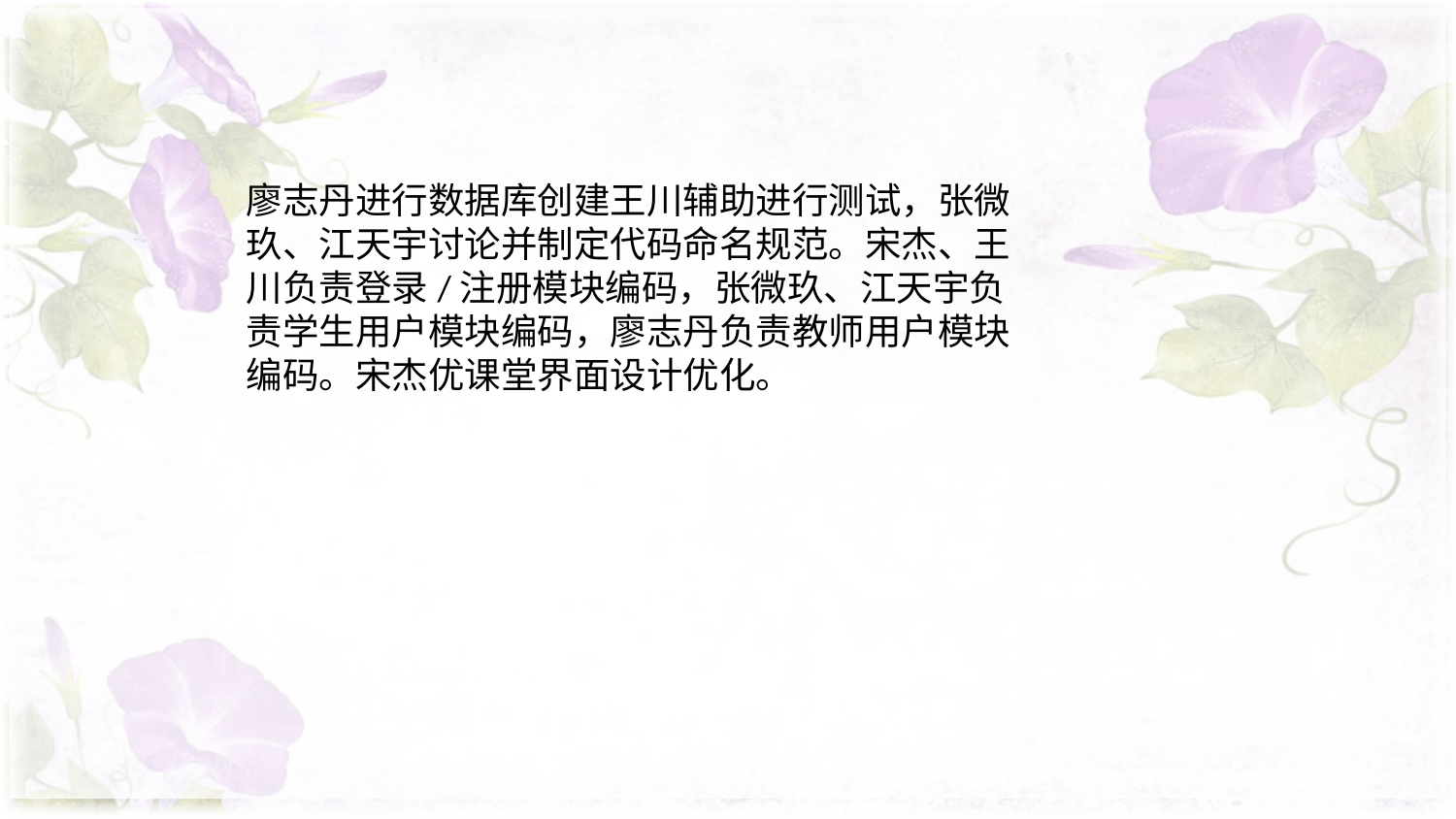

廖志丹进行数据库创建王川辅助进行测试，张微玖、江天宇讨论并制定代码命名规范。宋杰、王川负责登录/注册模块编码，张微玖、江天宇负责学生用户模块编码，廖志丹负责教师用户模块编码。宋杰优课堂界面设计优化。